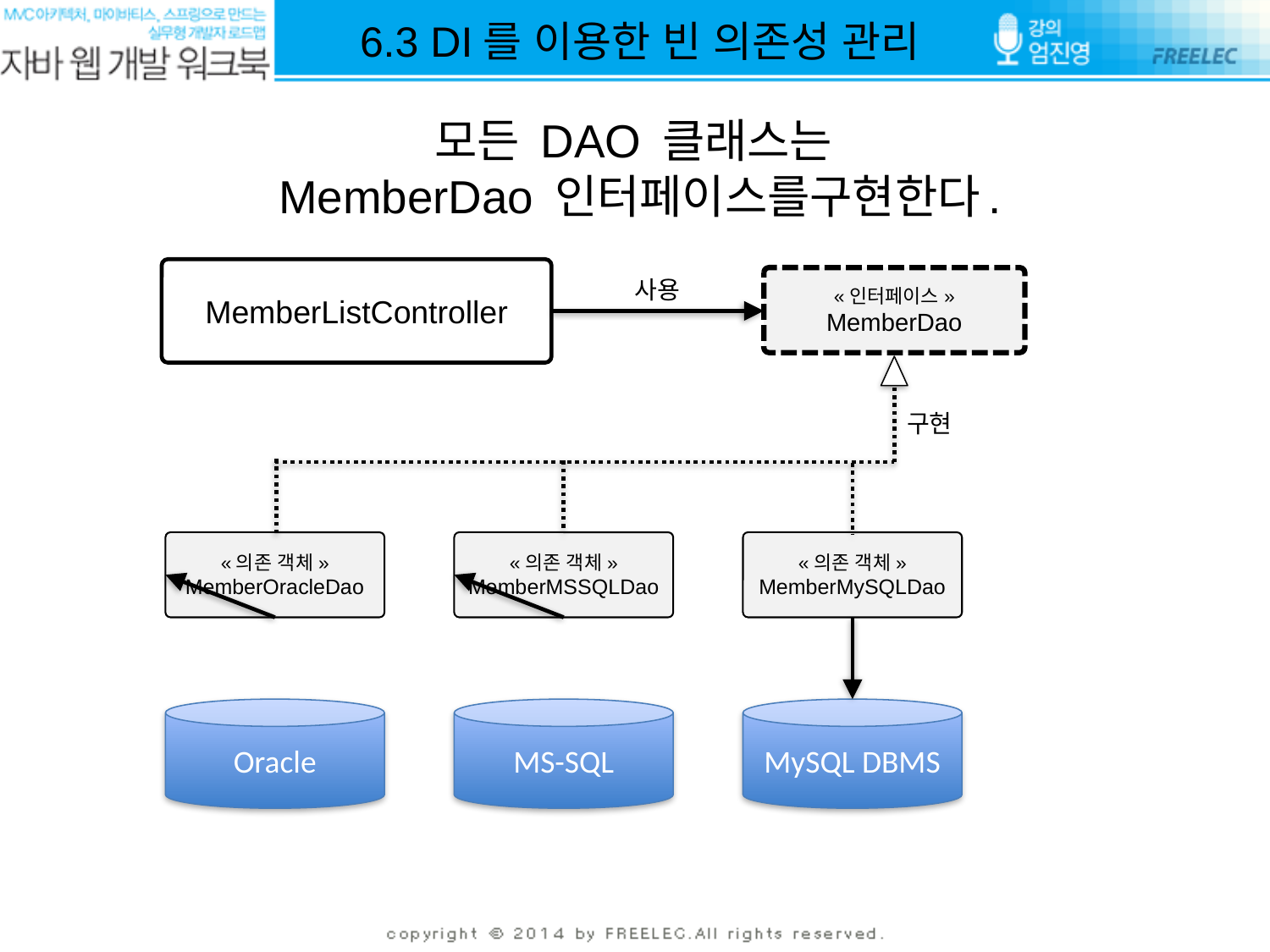

6.3 DI를 이용한 빈 의존성 관리
모든 DAO 클래스는
MemberDao 인터페이스를구현한다.
MemberListController
«인터페이스»
MemberDao
사용

구현
«의존 객체»
MemberOracleDao
«의존 객체»
MemberMSSQLDao
«의존 객체»
MemberMySQLDao
Oracle
MS-SQL
MySQL DBMS